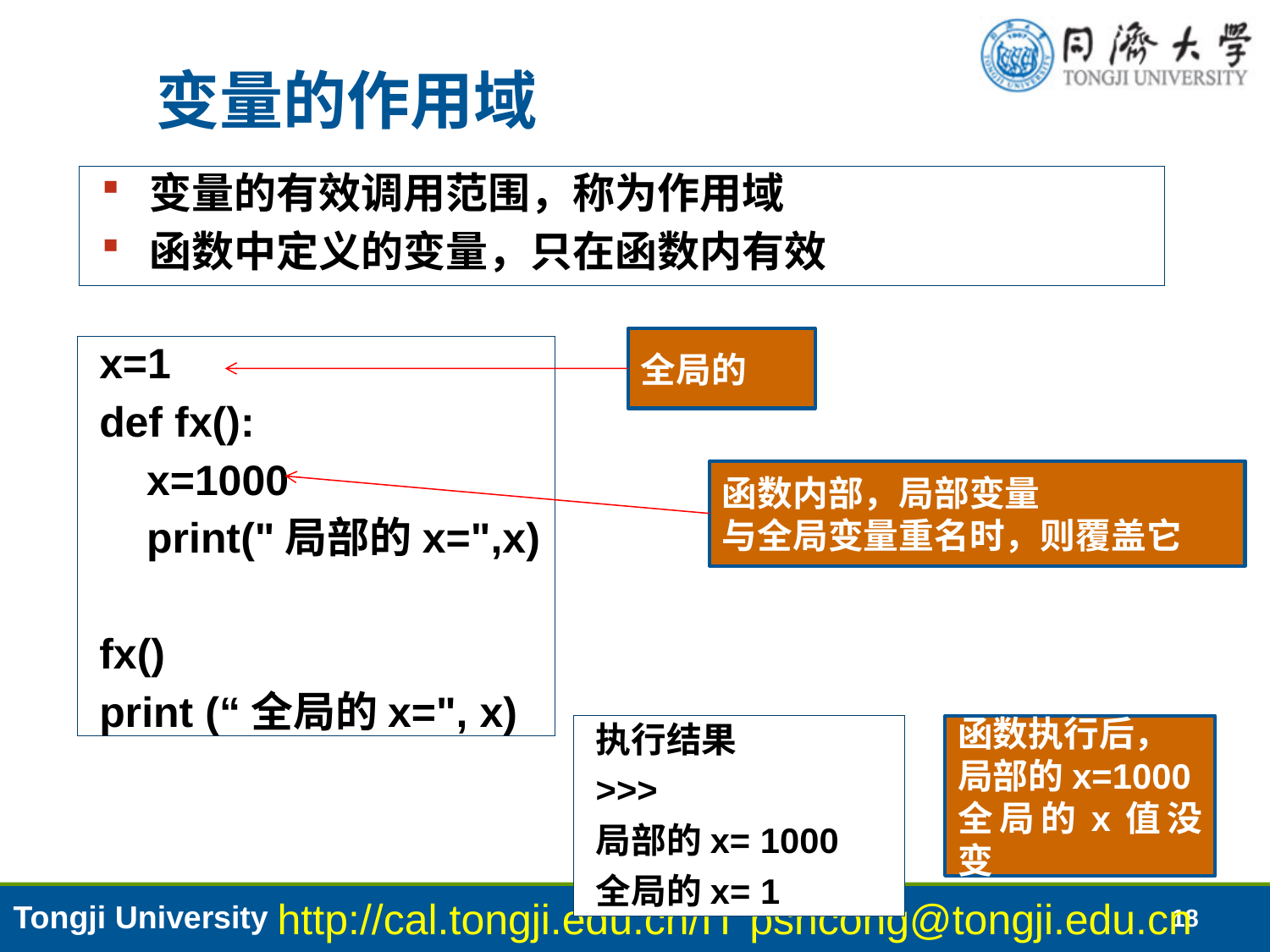

变量的作用域
变量的有效调用范围，称为作用域
函数中定义的变量，只在函数内有效
全局的
x=1
def fx():
    x=1000
    print("局部的x=",x)

fx()
print (“全局的x=", x)
函数内部，局部变量
与全局变量重名时，则覆盖它
执行结果
>>>
局部的x= 1000
全局的x= 1
函数执行后，
局部的x=1000
全局的x值没变